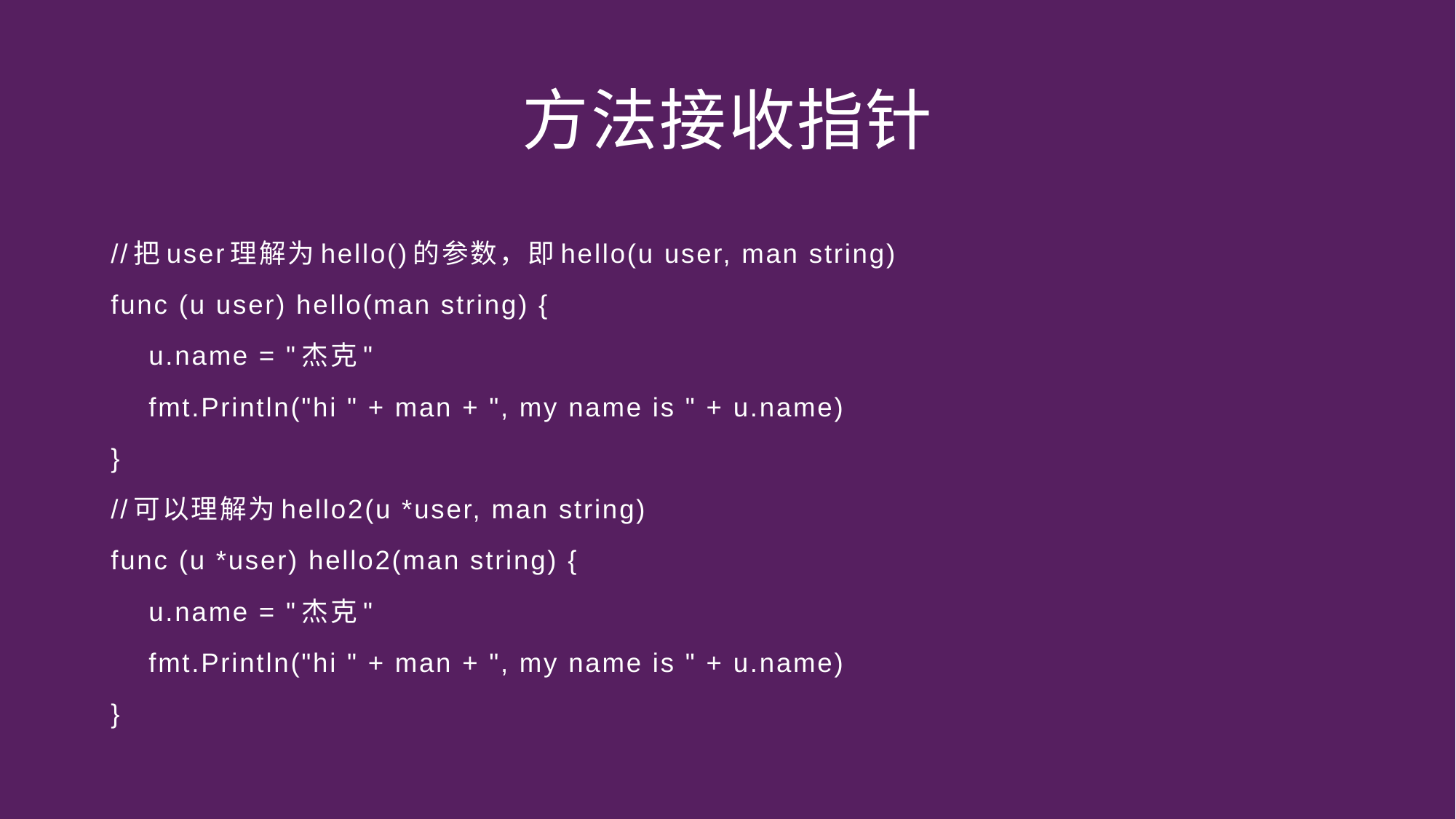

# 方法接收指针
//把user理解为hello()的参数，即hello(u user, man string)
func (u user) hello(man string) {
    u.name = "杰克"
    fmt.Println("hi " + man + ", my name is " + u.name)
}
//可以理解为hello2(u *user, man string)
func (u *user) hello2(man string) {
    u.name = "杰克"
    fmt.Println("hi " + man + ", my name is " + u.name)
}